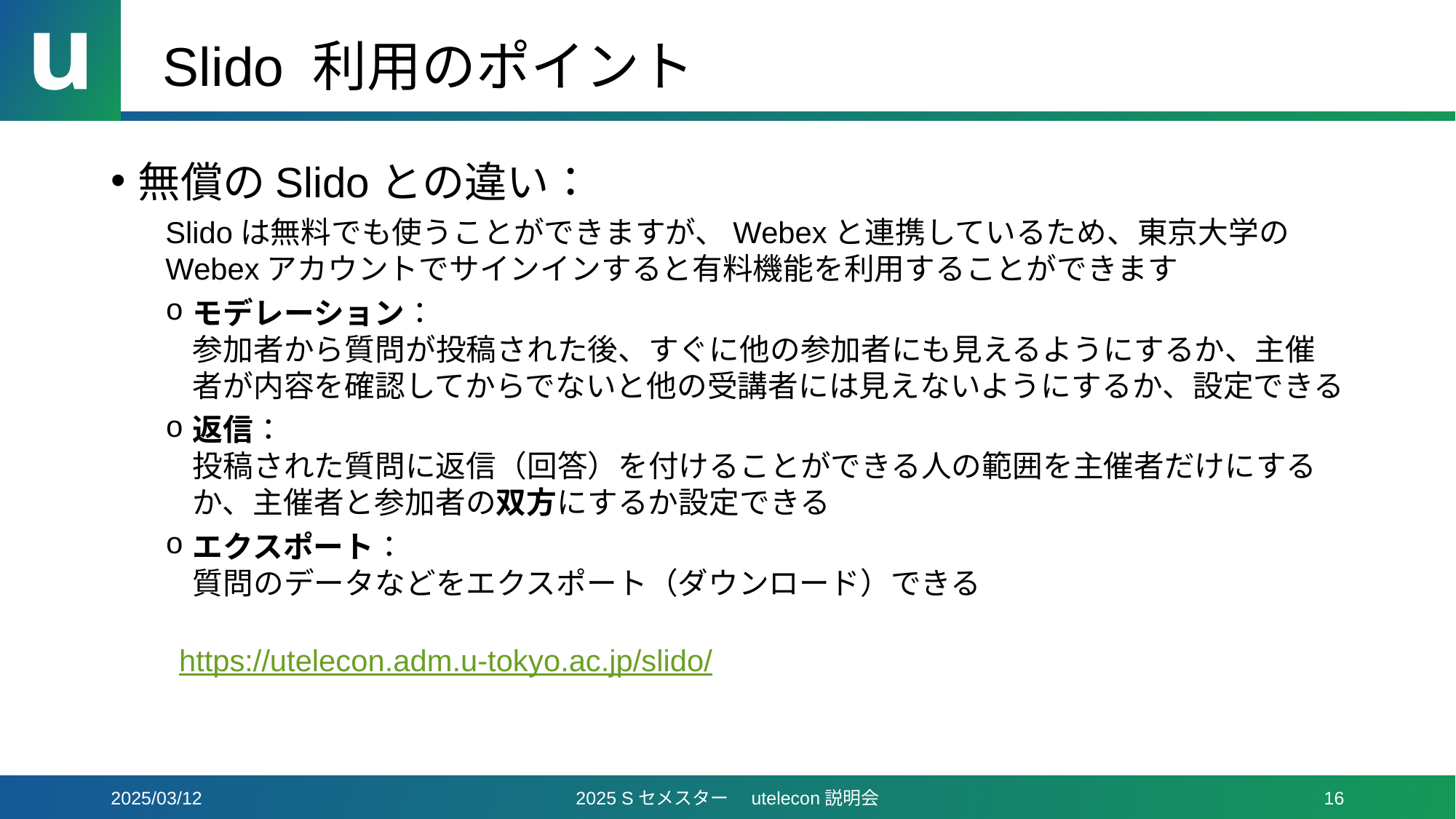

# Slido 利用のポイント
無償のSlidoとの違い：
Slidoは無料でも使うことができますが、Webexと連携しているため、東京大学のWebexアカウントでサインインすると有料機能を利用することができます
モデレーション：
参加者から質問が投稿された後、すぐに他の参加者にも見えるようにするか、主催者が内容を確認してからでないと他の受講者には見えないようにするか、設定できる
返信：
投稿された質問に返信（回答）を付けることができる人の範囲を主催者だけにするか、主催者と参加者の双方にするか設定できる
エクスポート：
質問のデータなどをエクスポート（ダウンロード）できる

　　https://utelecon.adm.u-tokyo.ac.jp/slido/

2025/03/12
2025 Sセメスター　utelecon説明会
16